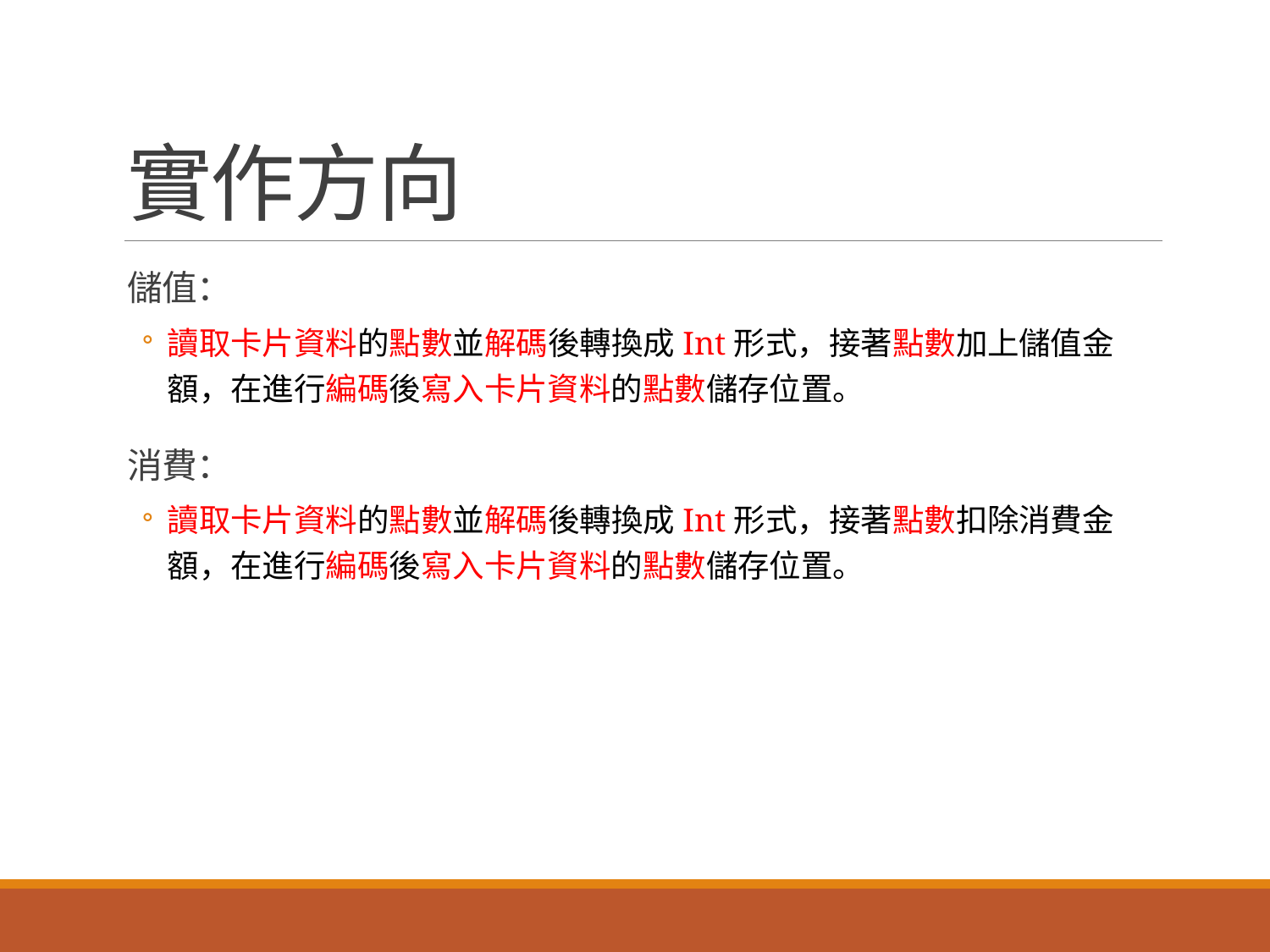

# 實作方向
儲值：
讀取卡片資料的點數並解碼後轉換成Int形式，接著點數加上儲值金額，在進行編碼後寫入卡片資料的點數儲存位置。
消費：
讀取卡片資料的點數並解碼後轉換成Int形式，接著點數扣除消費金額，在進行編碼後寫入卡片資料的點數儲存位置。